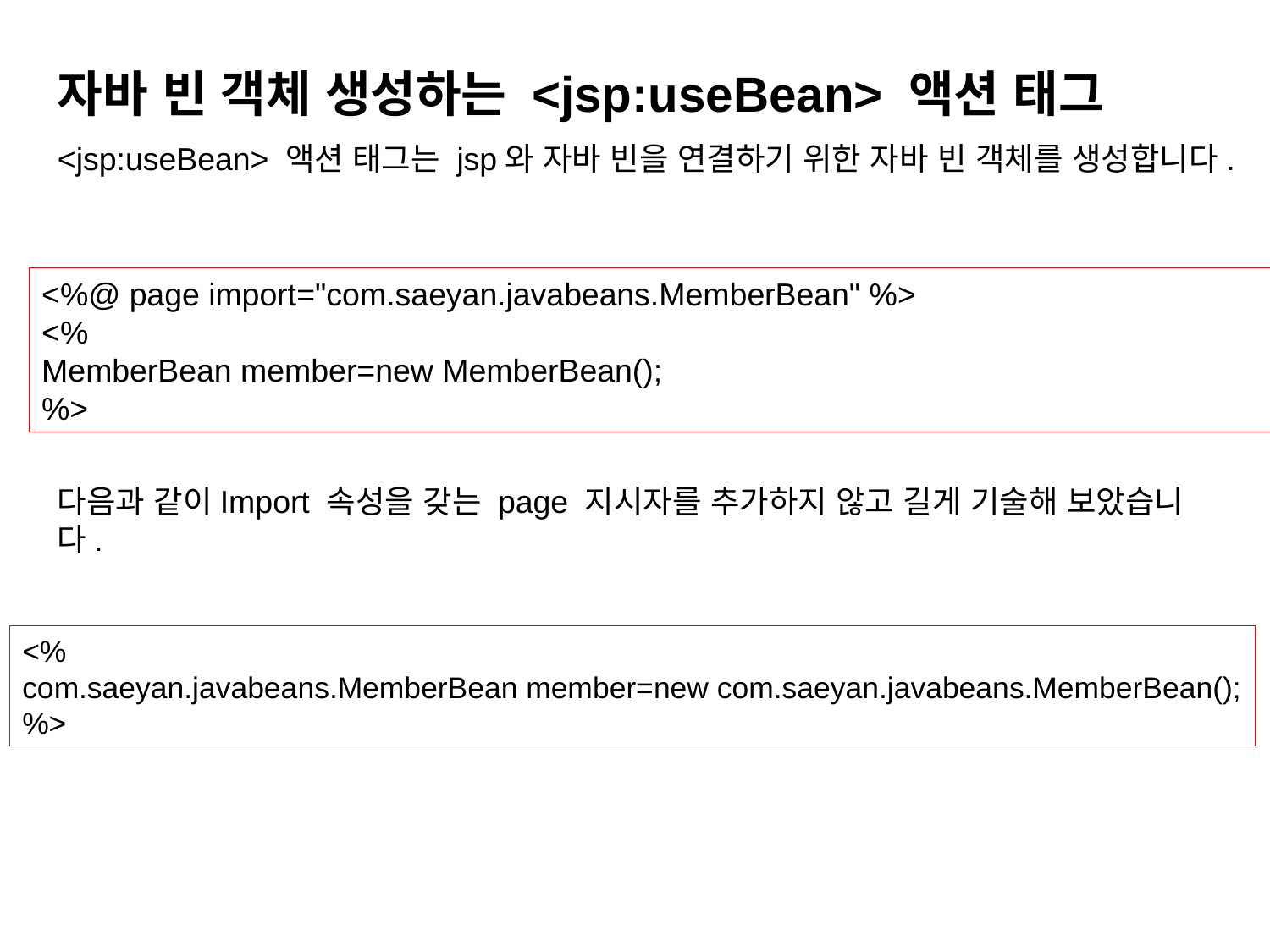

자바 빈 객체 생성하는 <jsp:useBean> 액션 태그

<jsp:useBean> 액션 태그는 jsp와 자바 빈을 연결하기 위한 자바 빈 객체를 생성합니다.

다음과 같이Import 속성을 갖는 page 지시자를 추가하지 않고 길게 기술해 보았습니다.

<%@ page import="com.saeyan.javabeans.MemberBean" %>
<%
MemberBean member=new MemberBean();
%>

<%
com.saeyan.javabeans.MemberBean member=new com.saeyan.javabeans.MemberBean();
%>